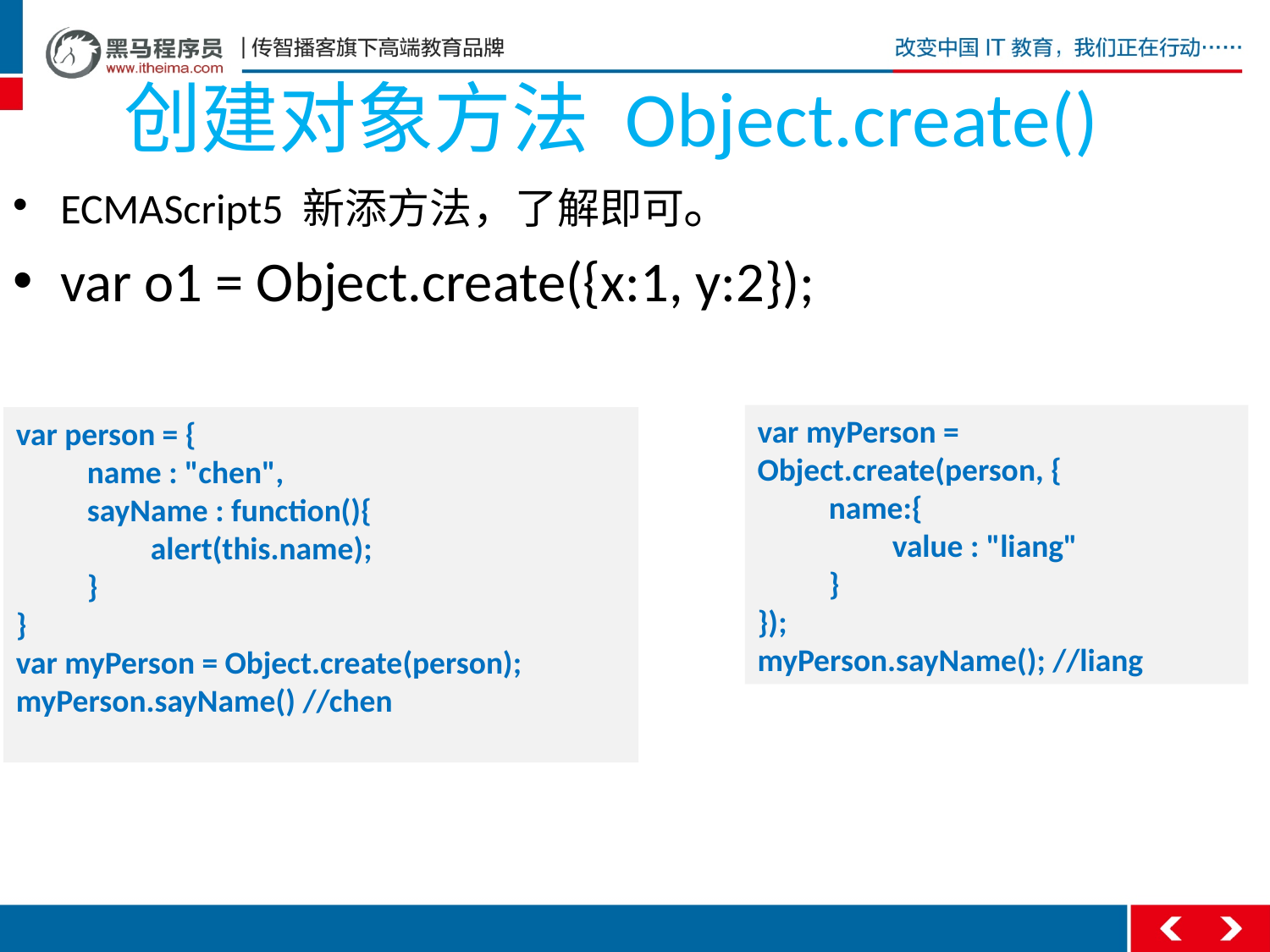

# 创建对象方法 Object.create()
ECMAScript5 新添方法，了解即可。
var o1 = Object.create({x:1, y:2});

var myPerson = Object.create(person, {
　　name:{
　　　　value : "liang"
　　}
});
myPerson.sayName(); //liang
var person = {
　　name : "chen",
　　sayName : function(){
　　　　alert(this.name);
　　}
}
var myPerson = Object.create(person);
myPerson.sayName() //chen